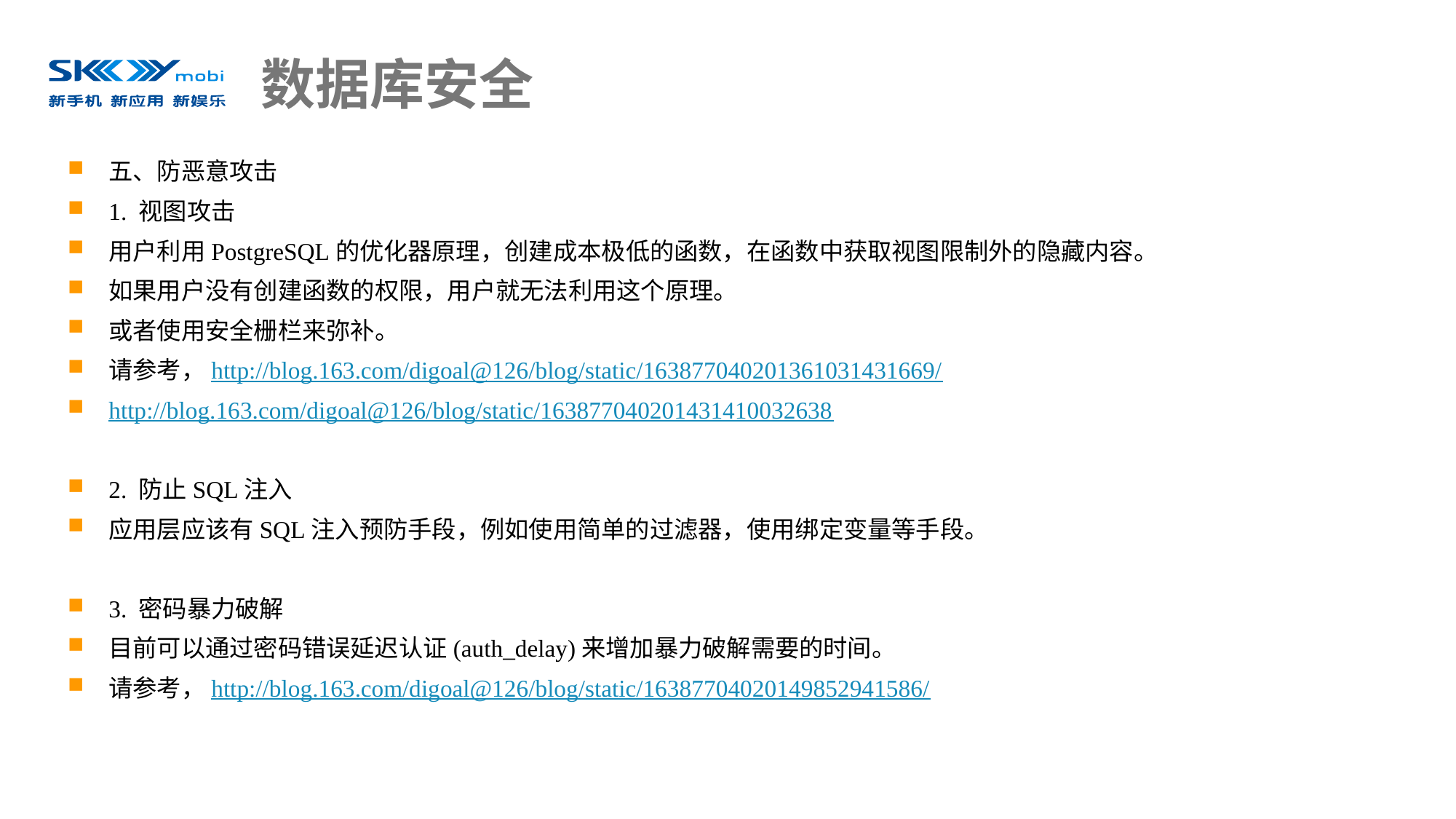

# 数据库安全
五、防恶意攻击
1. 视图攻击
用户利用PostgreSQL的优化器原理，创建成本极低的函数，在函数中获取视图限制外的隐藏内容。
如果用户没有创建函数的权限，用户就无法利用这个原理。
或者使用安全栅栏来弥补。
请参考，http://blog.163.com/digoal@126/blog/static/163877040201361031431669/
http://blog.163.com/digoal@126/blog/static/163877040201431410032638

2. 防止SQL注入
应用层应该有SQL注入预防手段，例如使用简单的过滤器，使用绑定变量等手段。

3. 密码暴力破解
目前可以通过密码错误延迟认证(auth_delay)来增加暴力破解需要的时间。
请参考，http://blog.163.com/digoal@126/blog/static/16387704020149852941586/